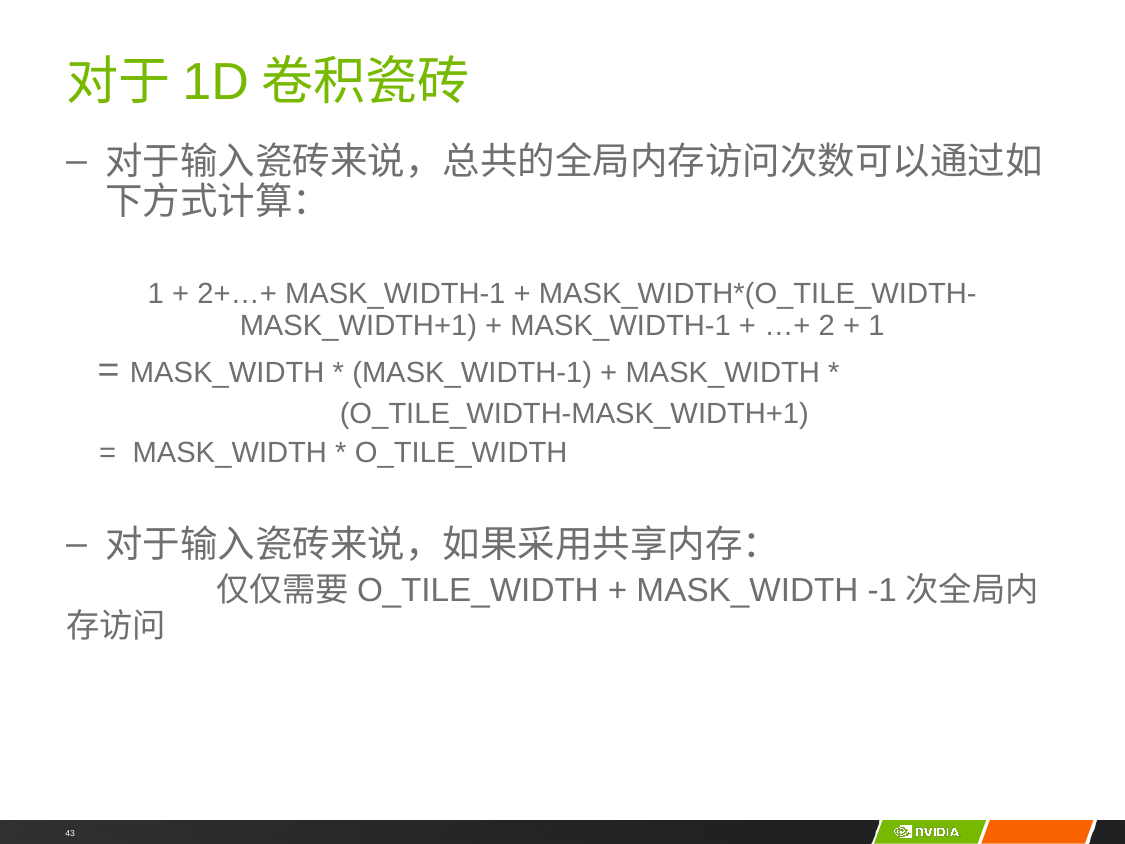

# 对于1D卷积瓷砖
对于输入瓷砖来说，总共的全局内存访问次数可以通过如下方式计算：

1 + 2+…+ MASK_WIDTH-1 + MASK_WIDTH*(O_TILE_WIDTH-MASK_WIDTH+1) + MASK_WIDTH-1 + …+ 2 + 1
   = MASK_WIDTH * (MASK_WIDTH-1) + MASK_WIDTH *
	               (O_TILE_WIDTH-MASK_WIDTH+1)
    =  MASK_WIDTH * O_TILE_WIDTH

对于输入瓷砖来说，如果采用共享内存：
	仅仅需要O_TILE_WIDTH + MASK_WIDTH -1次全局内存访问